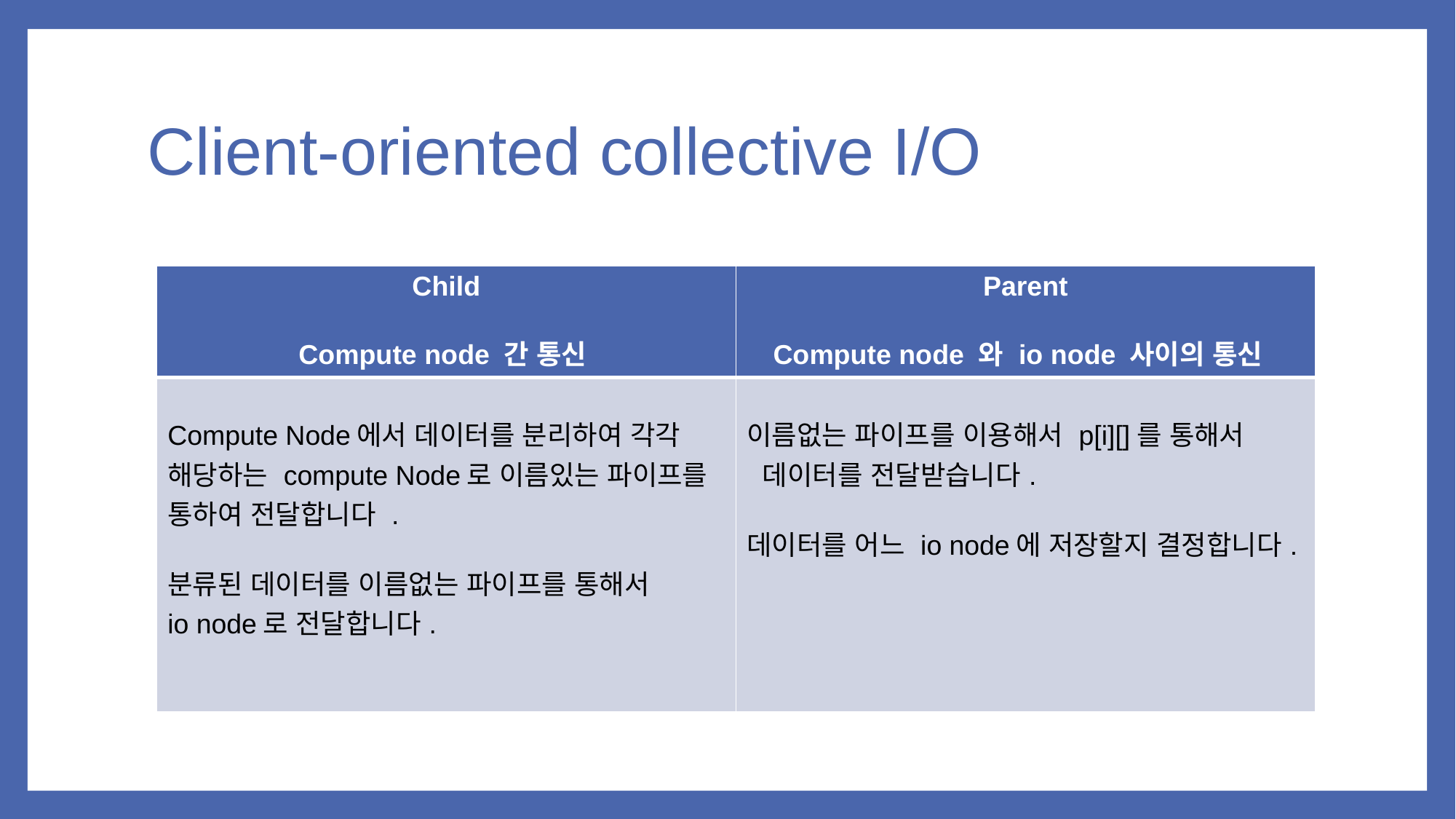

# Client-oriented collective I/O
| Child Compute node 간 통신 | Parent Compute node 와 io node 사이의 통신 |
| --- | --- |
| Compute Node에서 데이터를 분리하여 각각 해당하는 compute Node로 이름있는 파이프를 통하여 전달합니다 . 분류된 데이터를 이름없는 파이프를 통해서 io node로 전달합니다. | 이름없는 파이프를 이용해서 p[i][]를 통해서 데이터를 전달받습니다. 데이터를 어느 io node에 저장할지 결정합니다. |